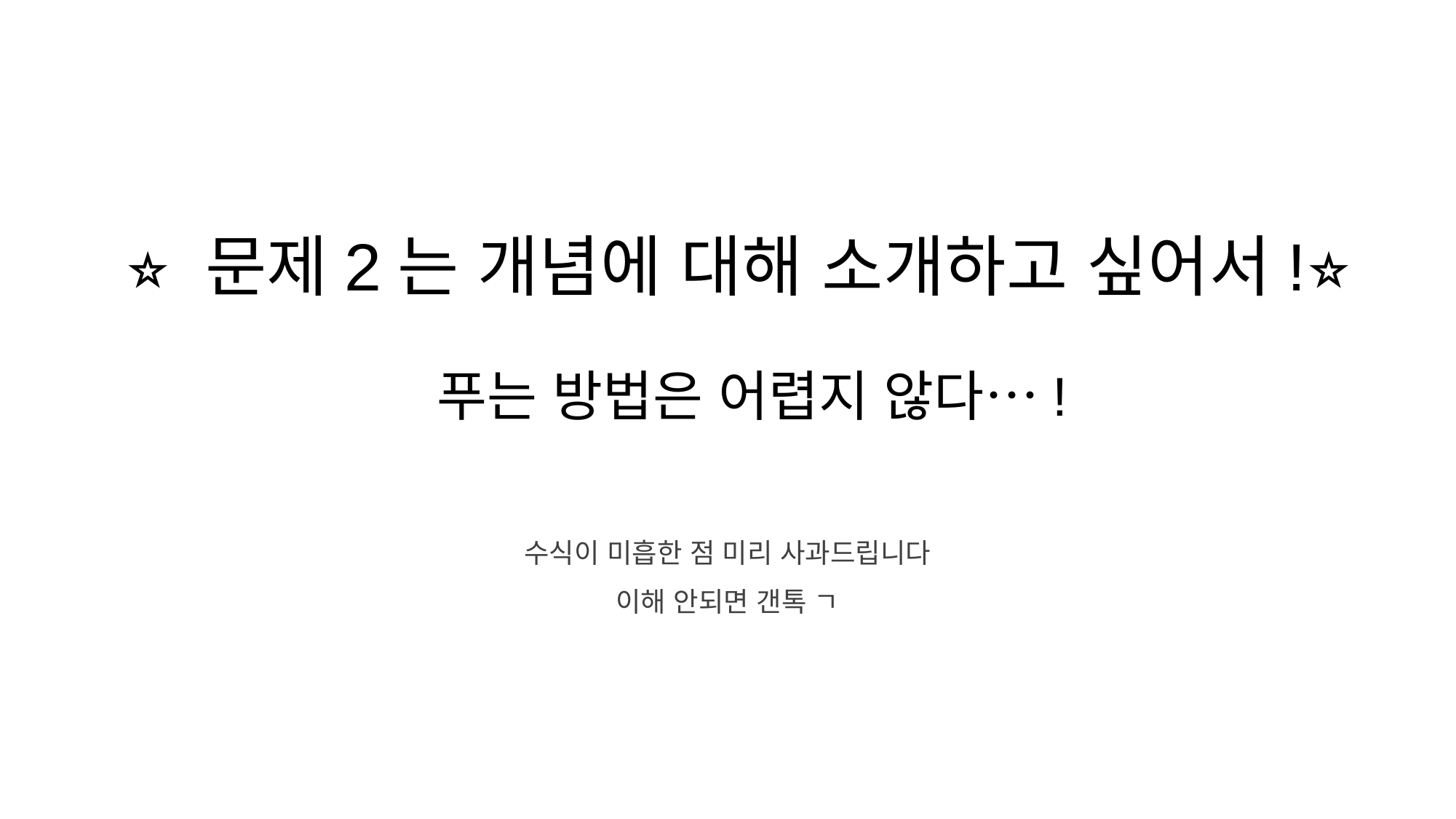

# ⭐ 문제2는 개념에 대해 소개하고 싶어서!⭐
푸는 방법은 어렵지 않다…!
수식이 미흡한 점 미리 사과드립니다
이해 안되면 갠톡 ㄱ